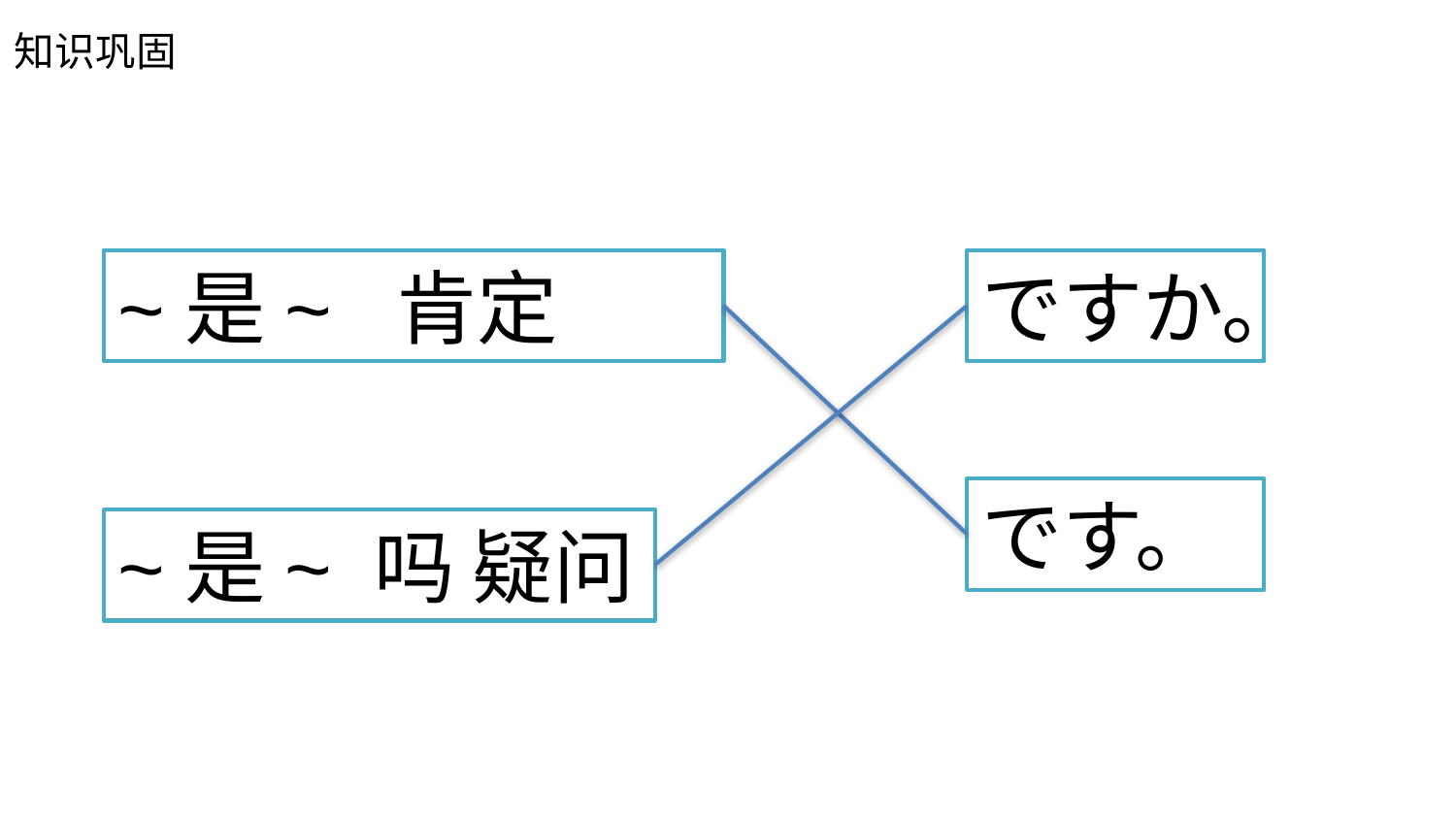

知识巩固
~是~  肯定
ですか。
です。
~是~ 吗 疑问